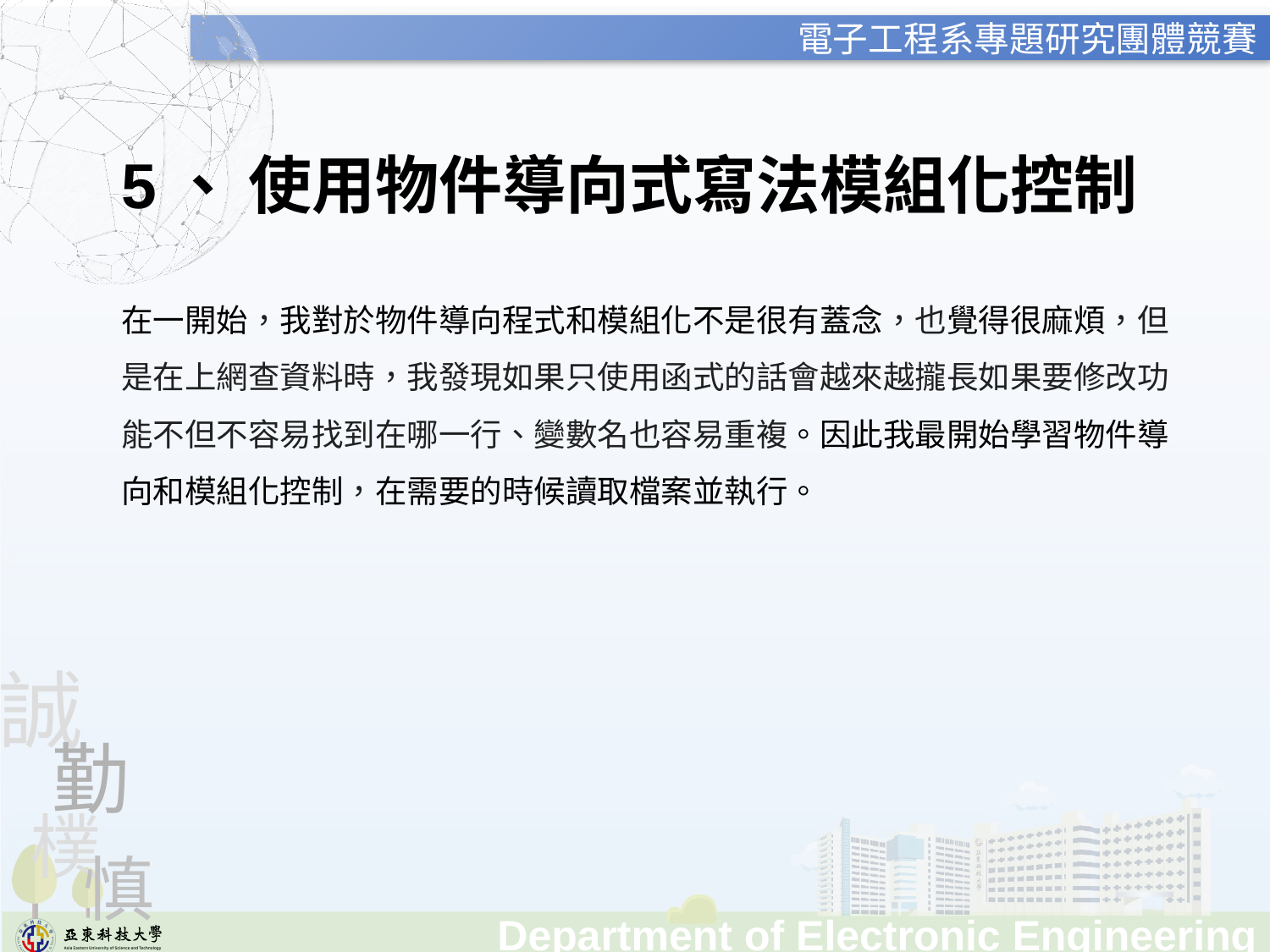

5、	使用物件導向式寫法模組化控制
在一開始，我對於物件導向程式和模組化不是很有蓋念，也覺得很麻煩，但是在上網查資料時，我發現如果只使用函式的話會越來越攏長如果要修改功能不但不容易找到在哪一行、變數名也容易重複。因此我最開始學習物件導向和模組化控制，在需要的時候讀取檔案並執行。